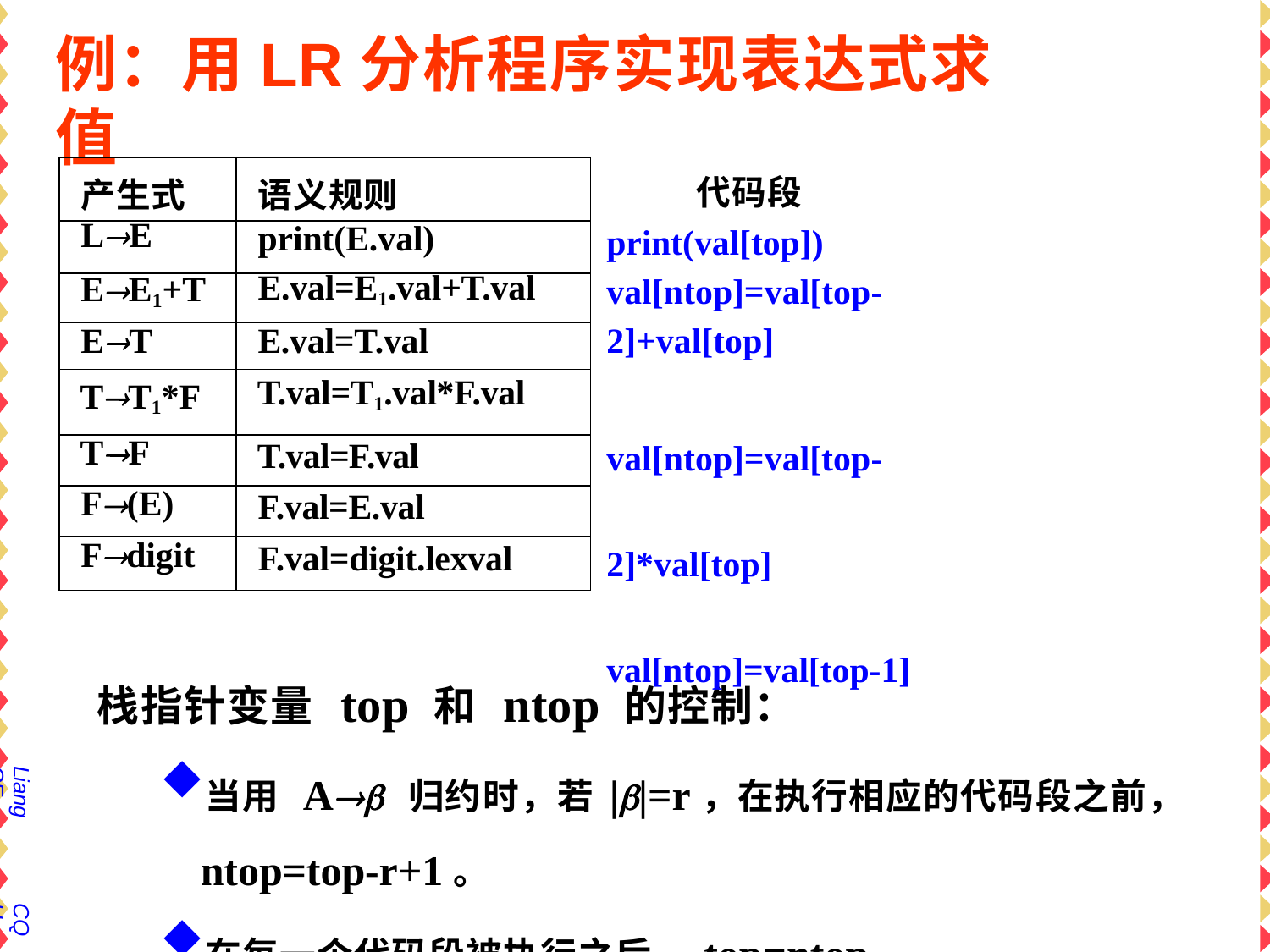

# 例：用LR分析程序实现表达式求值
| 产生式 | 语义规则 |
| --- | --- |
| L→E | print(E.val) |
| E→E1+T | E.val=E1.val+T.val |
| E→T | E.val=T.val |
| T→T1\*F | T.val=T1.val\*F.val |
| T→F | T.val=F.val |
| F→(E) | F.val=E.val |
| F→digit | F.val=digit.lexval |
代码段
print(val[top])  val[ntop]=val[top-2]+val[top]
val[ntop]=val[top-2]*val[top]  val[ntop]=val[top-1]
栈指针变量 top 和 ntop 的控制：
当用 A→β 归约时，若|β|=r，在执行相应的代码段之前，
ntop=top-r+1。
在每一个代码段被执行之后，top=ntop
54
Liang GE
CQU